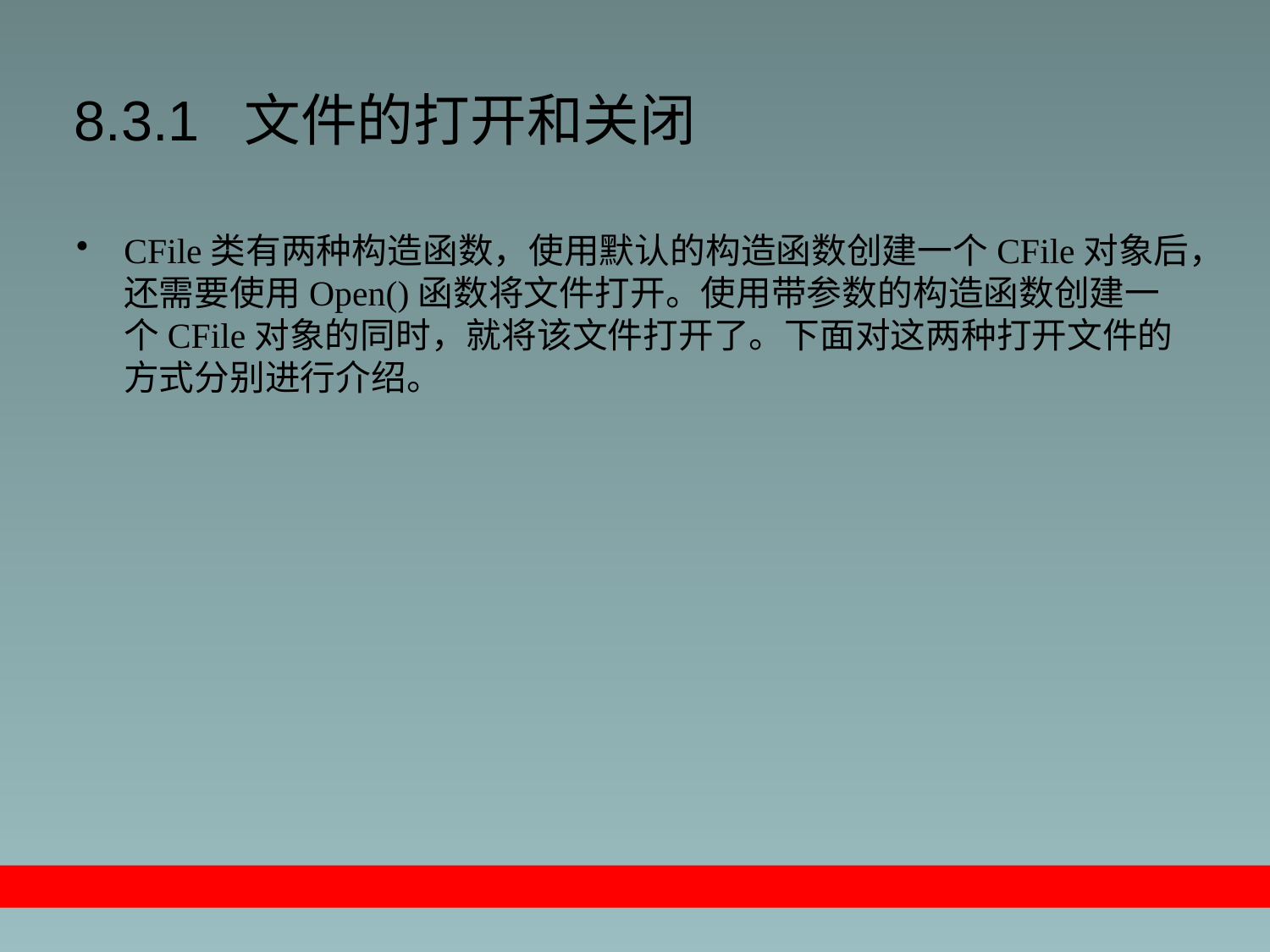

# 8.3.1  文件的打开和关闭
CFile类有两种构造函数，使用默认的构造函数创建一个CFile对象后，还需要使用Open()函数将文件打开。使用带参数的构造函数创建一个CFile对象的同时，就将该文件打开了。下面对这两种打开文件的方式分别进行介绍。